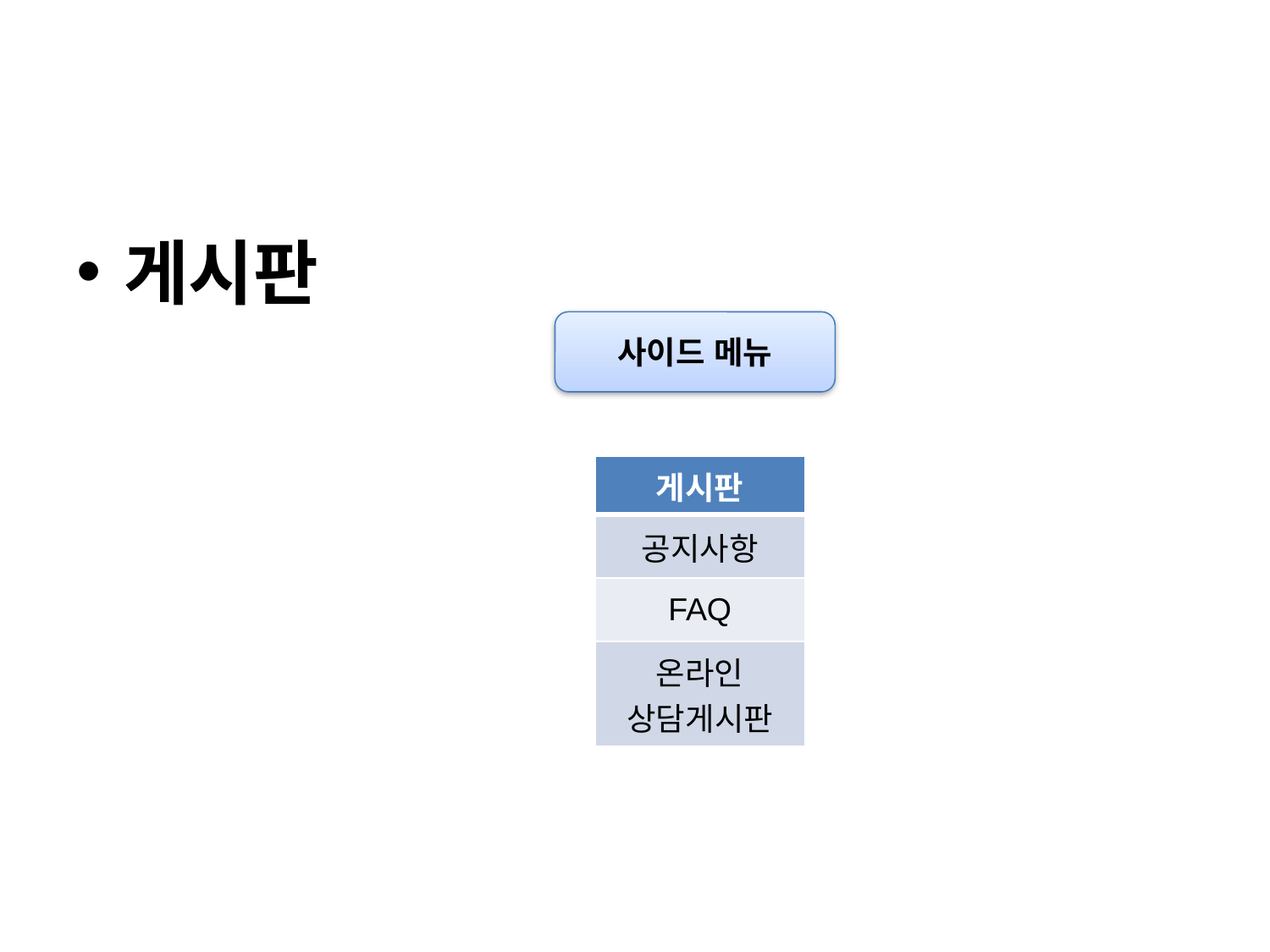

게시판
사이드 메뉴
| 게시판 |
| --- |
| 공지사항 |
| FAQ |
| 온라인 상담게시판 |